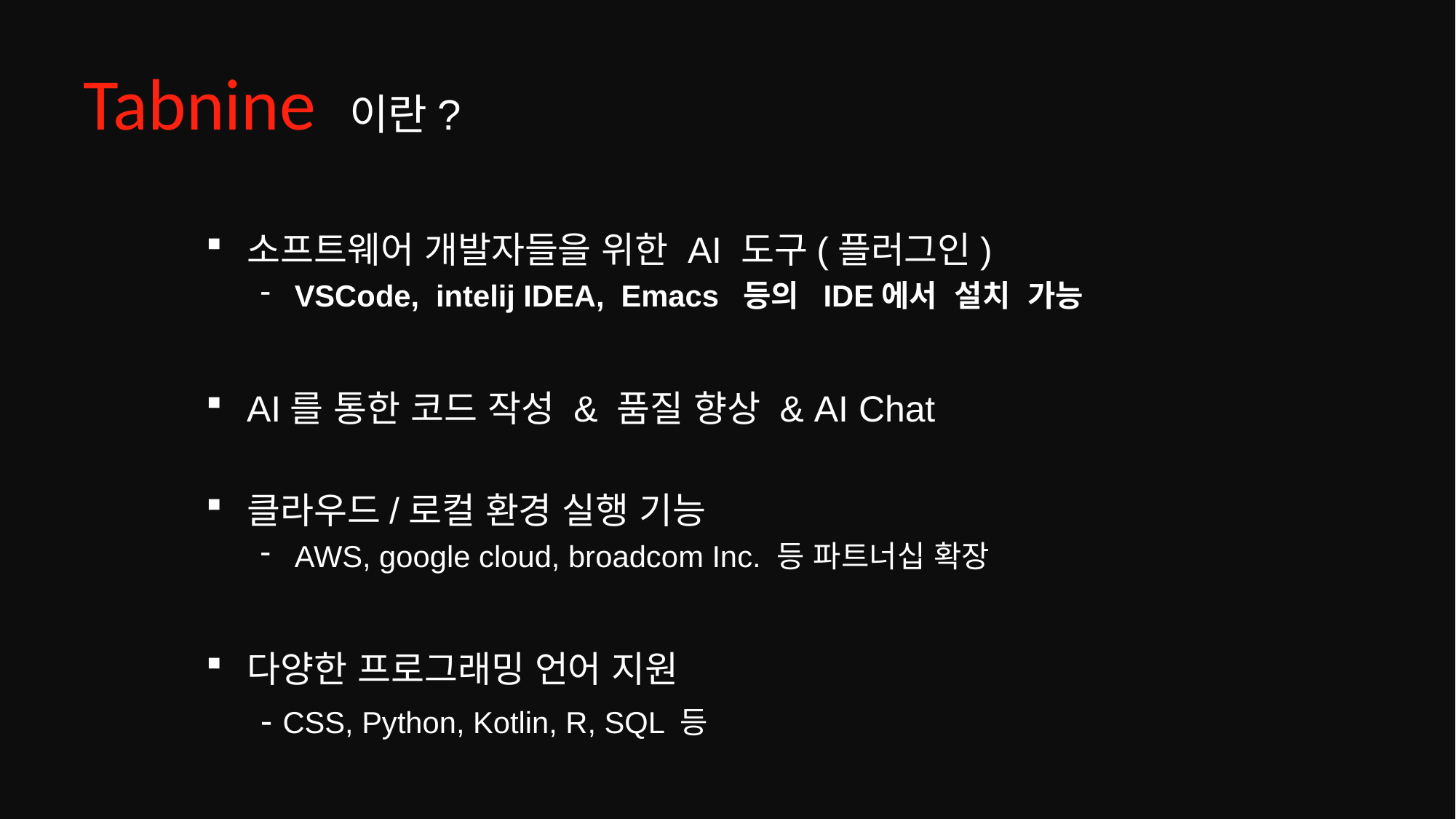

# Tabnine 이란?
소프트웨어 개발자들을 위한 AI 도구(플러그인)
VSCode,  intelij IDEA,  Emacs  등의  IDE에서  설치  가능

AI를 통한 코드 작성 & 품질 향상 & AI Chat

클라우드/로컬 환경 실행 기능
AWS, google cloud, broadcom Inc. 등 파트너십 확장

다양한 프로그래밍 언어 지원
- CSS, Python, Kotlin, R, SQL 등